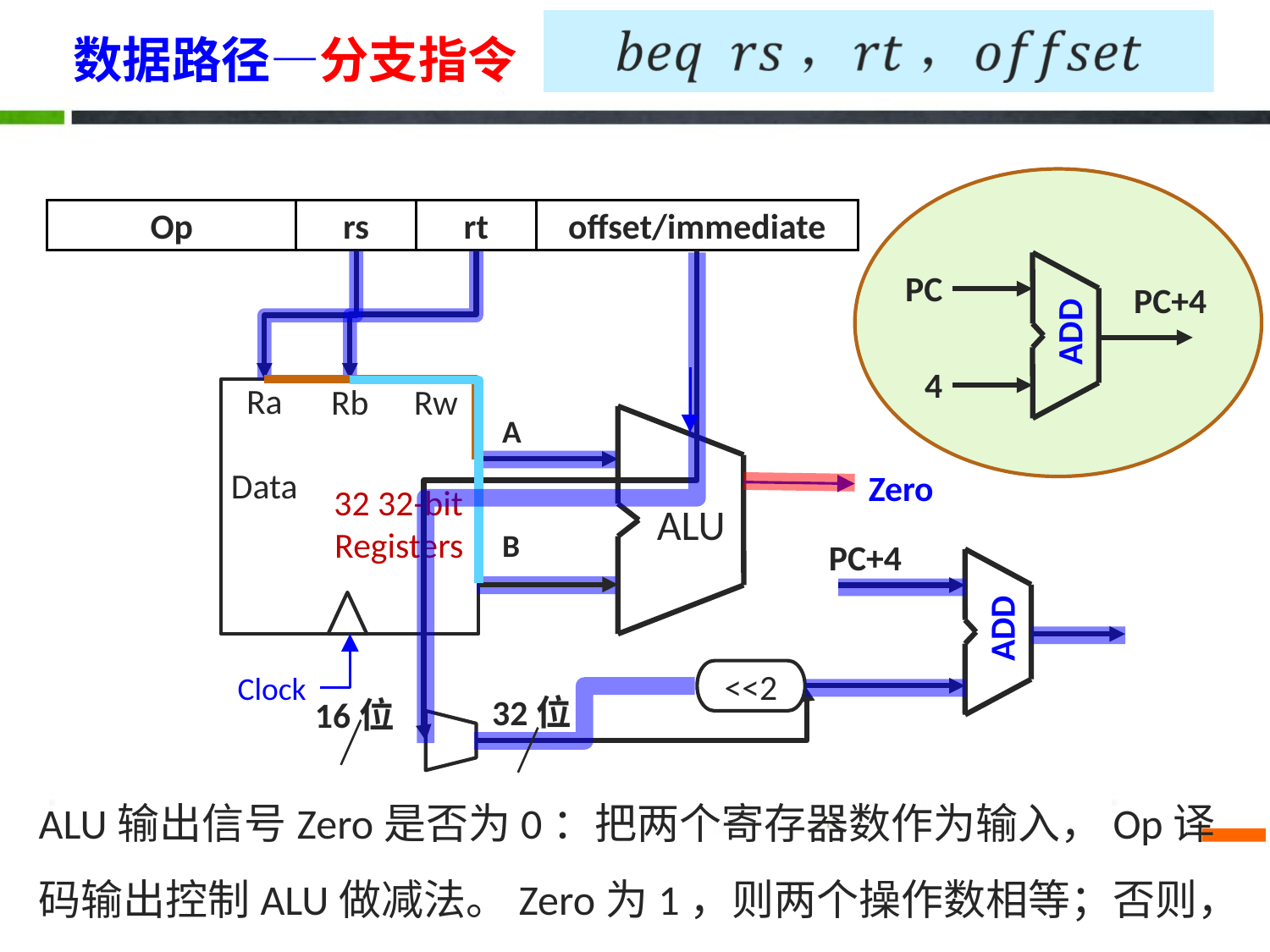

# 数据路径—分支指令

PC
PC+4
ADD
4
Op
rs
rt
offset/immediate

Ra
Rb
Rw
A

B

Zero
Data
32 32-bit
Registers
ALU
PC+4

ADD
<<2
Clock
32位
16位

ALU输出信号Zero是否为0：把两个寄存器数作为输入，Op译码输出控制ALU做减法。Zero为1，则两个操作数相等；否则，不等。